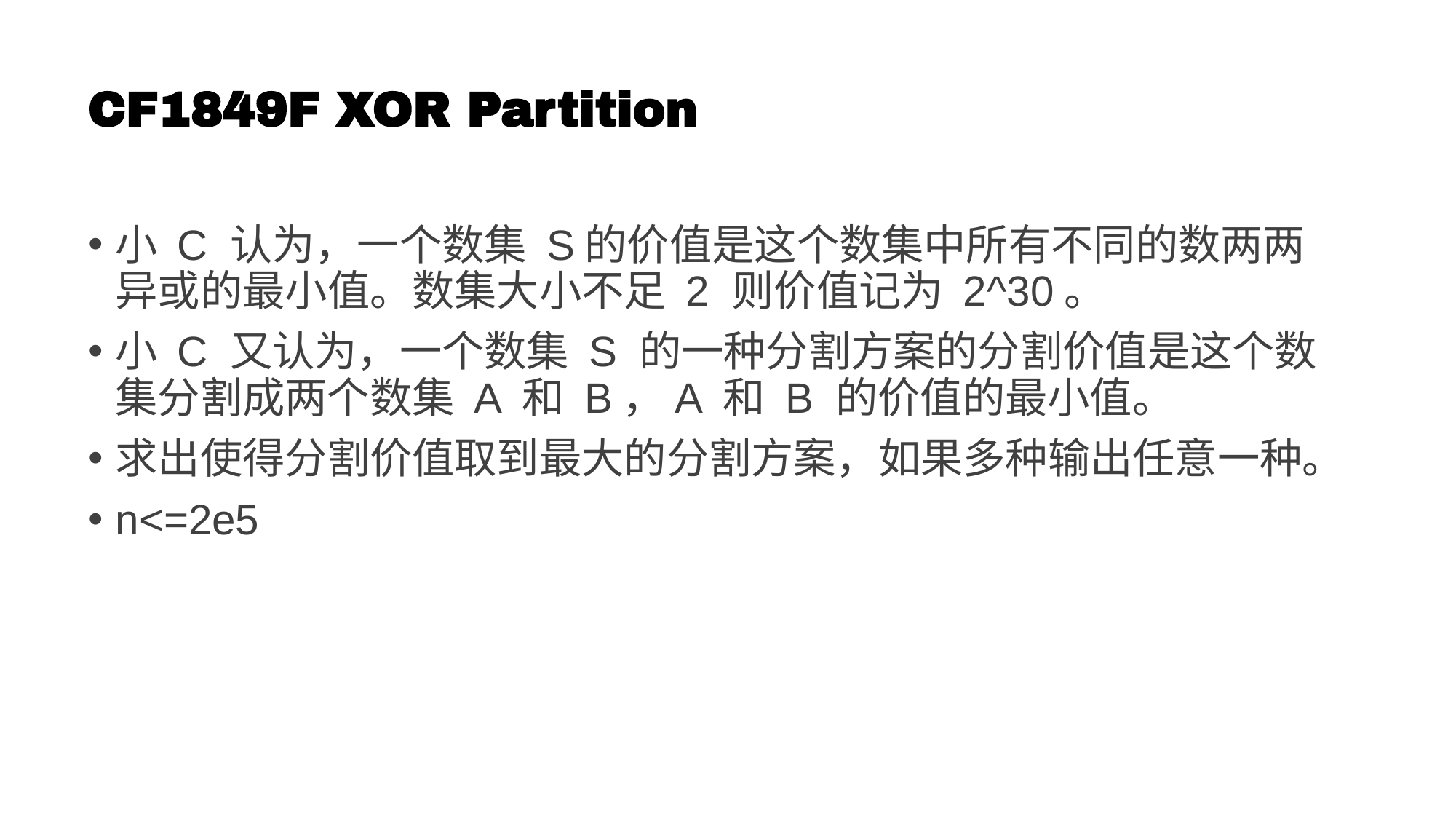

# CF1849F XOR Partition

小 C 认为，一个数集 S的价值是这个数集中所有不同的数两两异或的最小值。数集大小不足 2 则价值记为 2^30。
小 C 又认为，一个数集 S 的一种分割方案的分割价值是这个数集分割成两个数集 A 和 B，A 和 B 的价值的最小值。
求出使得分割价值取到最大的分割方案，如果多种输出任意一种。
n<=2e5